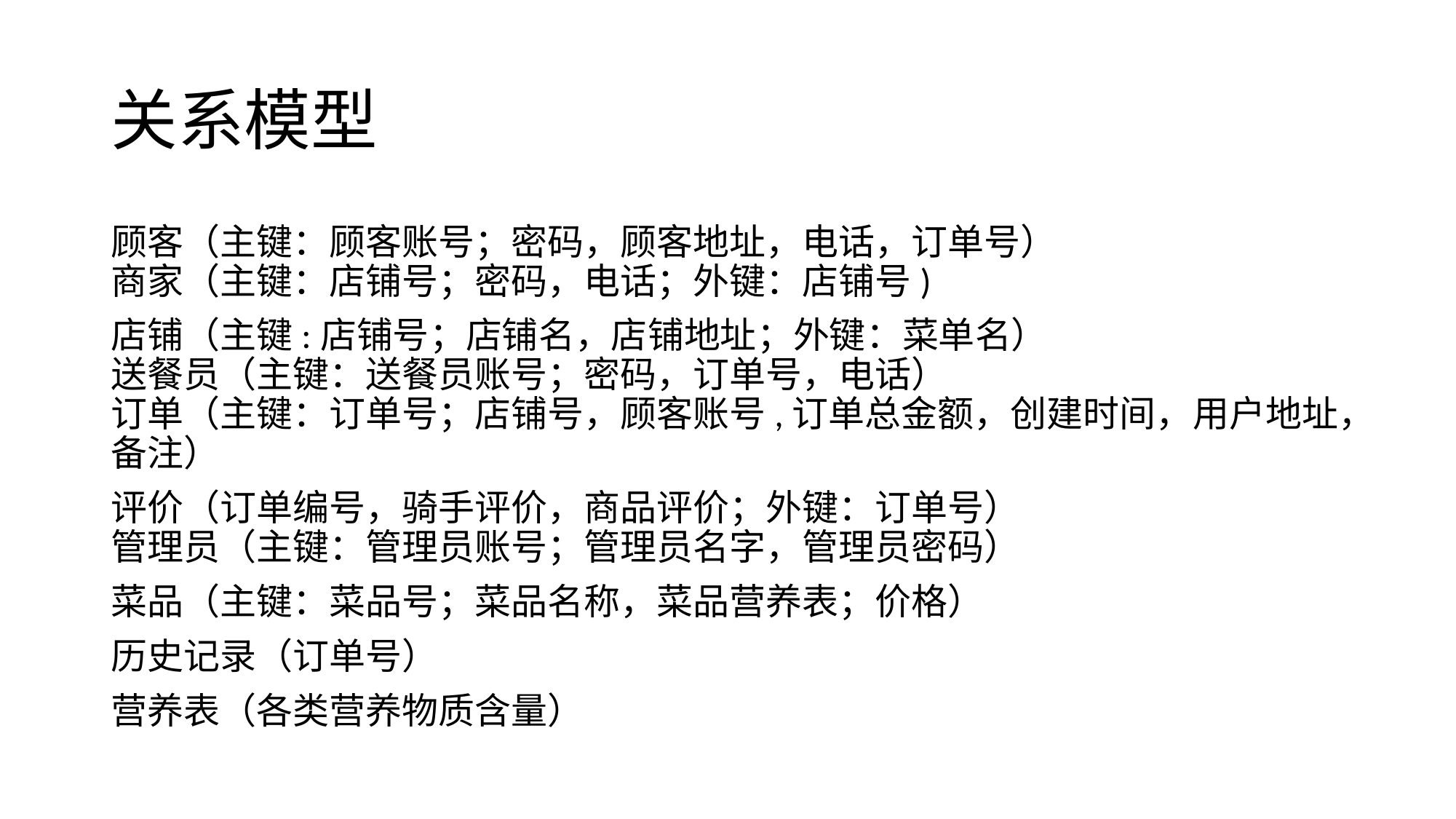

# 关系模型
顾客（主键：顾客账号；密码，顾客地址，电话，订单号）
商家（主键：店铺号；密码，电话；外键：店铺号)
店铺（主键:店铺号；店铺名，店铺地址；外键：菜单名）
送餐员（主键：送餐员账号；密码，订单号，电话）
订单（主键：订单号；店铺号，顾客账号,订单总金额，创建时间，用户地址，备注）
评价（订单编号，骑手评价，商品评价；外键：订单号）
管理员（主键：管理员账号；管理员名字，管理员密码）
菜品（主键：菜品号；菜品名称，菜品营养表；价格）
历史记录（订单号）
营养表（各类营养物质含量）